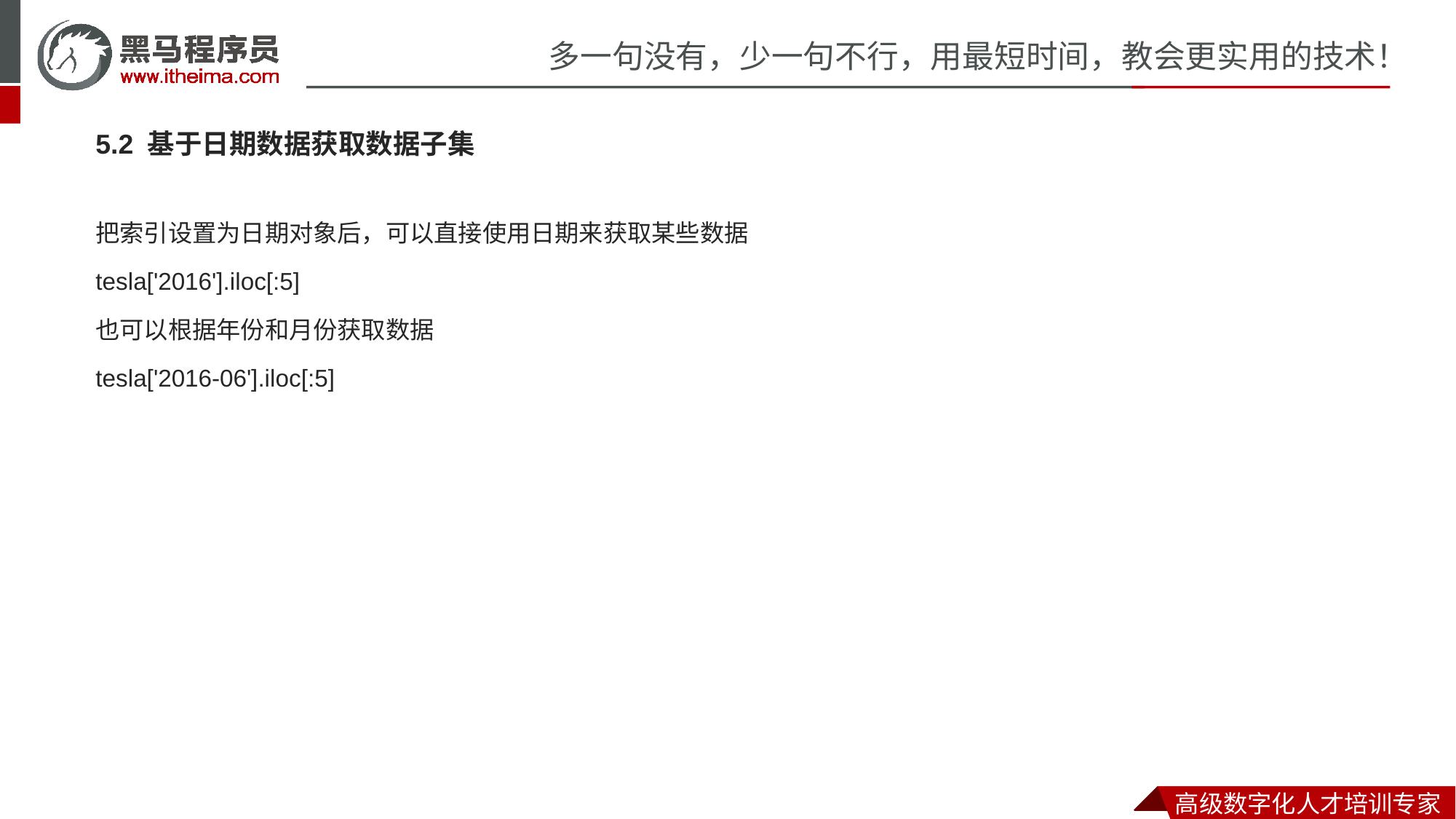

5.2 基于日期数据获取数据子集
把索引设置为日期对象后，可以直接使用日期来获取某些数据
tesla['2016'].iloc[:5]
也可以根据年份和月份获取数据
tesla['2016-06'].iloc[:5]